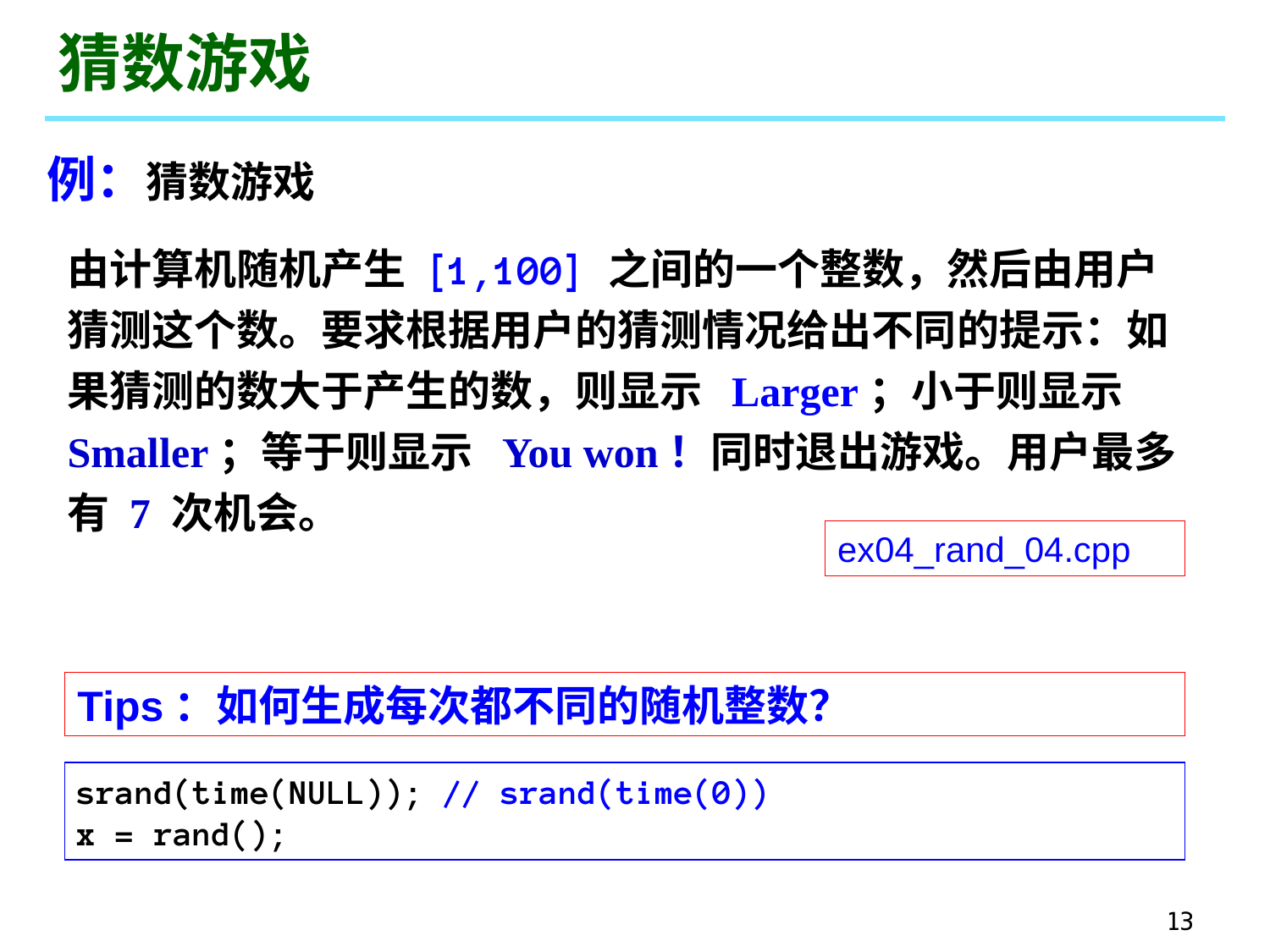

# 猜数游戏
例：猜数游戏
由计算机随机产生 [1,100] 之间的一个整数，然后由用户猜测这个数。要求根据用户的猜测情况给出不同的提示：如果猜测的数大于产生的数，则显示  Larger；小于则显示 Smaller；等于则显示  You won！同时退出游戏。用户最多有 7 次机会。
ex04_rand_04.cpp
Tips：如何生成每次都不同的随机整数？
srand(time(NULL)); // srand(time(0))
x = rand();
13